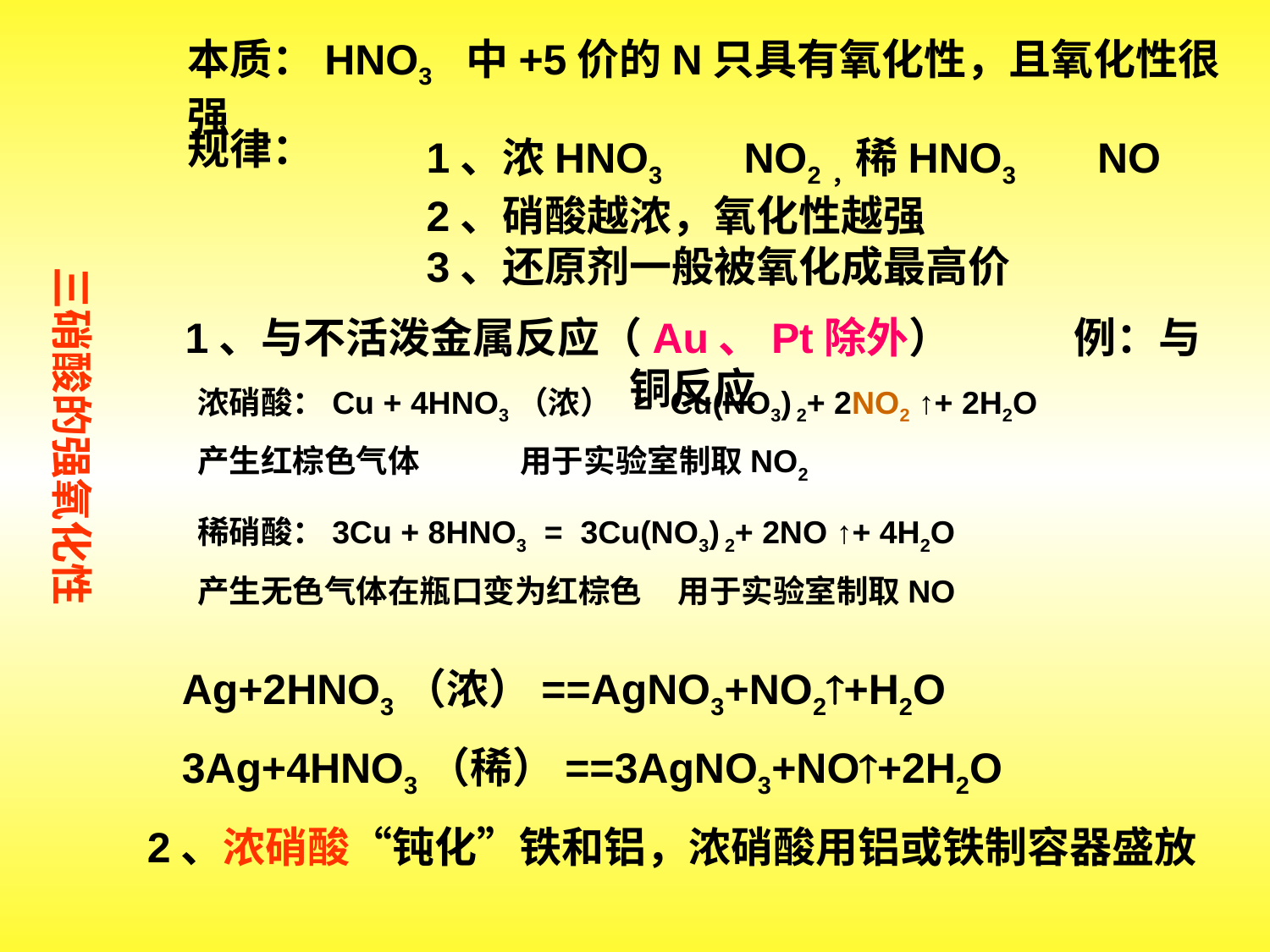

本质：HNO3  中+5价的N只具有氧化性，且氧化性很强
规律：
1、浓HNO3            NO2，稀HNO3            NO
2、硝酸越浓，氧化性越强
3、还原剂一般被氧化成最高价

三硝酸的强氧化性
1、与不活泼金属反应（Au、Pt除外）	例：与铜反应
浓硝酸：Cu + 4HNO3（浓）  =  Cu(NO3) 2+ 2NO2 ↑+ 2H2O
产生红棕色气体              用于实验室制取NO2
稀硝酸：3Cu + 8HNO3  =  3Cu(NO3) 2+ 2NO ↑+ 4H2O
产生无色气体在瓶口变为红棕色     用于实验室制取NO
Ag+2HNO3（浓）==AgNO3+NO2↑+H2O
3Ag+4HNO3（稀）==3AgNO3+NO↑+2H2O
2、浓硝酸“钝化”铁和铝，浓硝酸用铝或铁制容器盛放